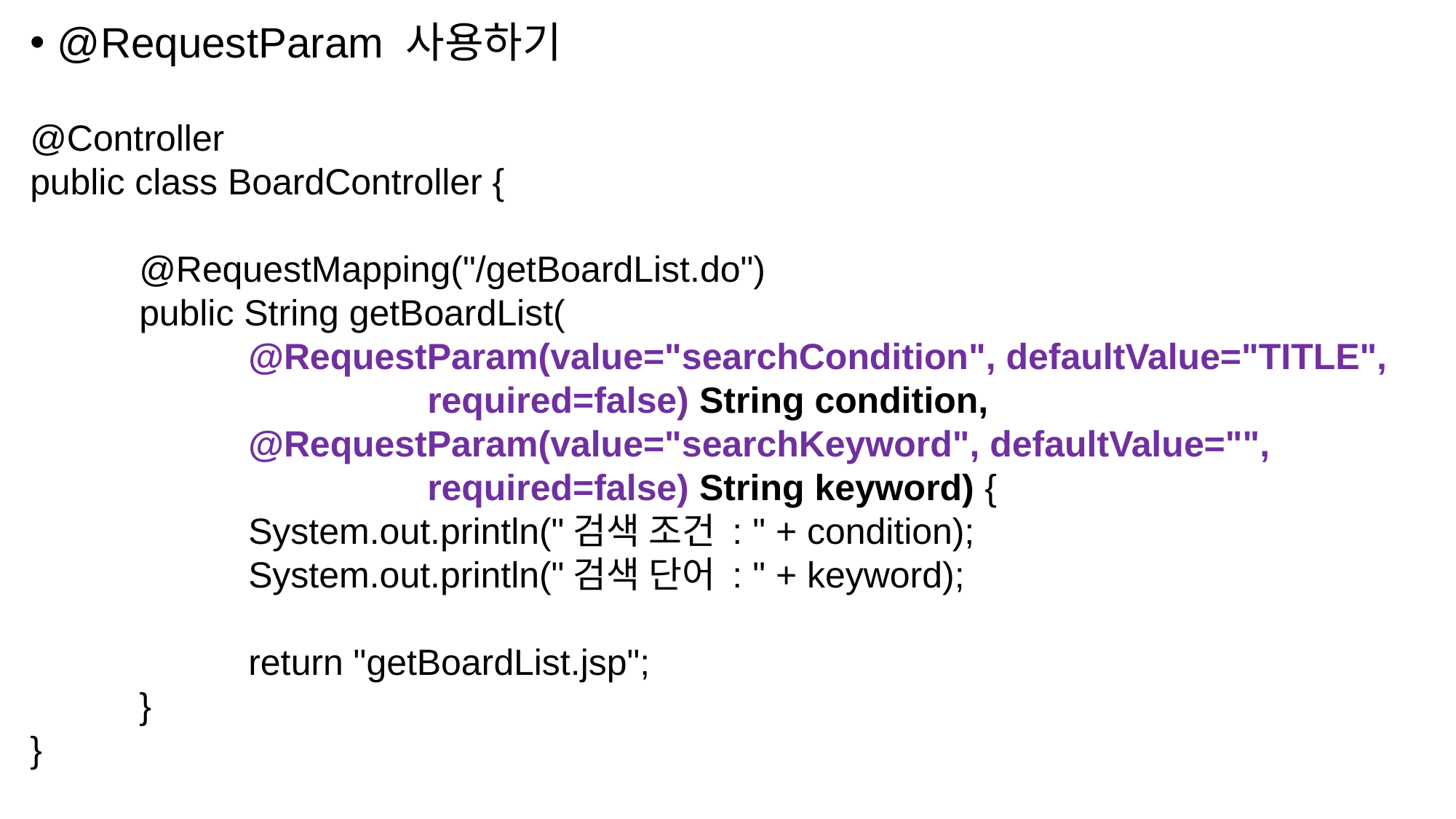

@RequestParam 사용하기
@Controller
public class BoardController {

	@RequestMapping("/getBoardList.do")
    	public String getBoardList(
		@RequestParam(value="searchCondition", defaultValue="TITLE",
                                       required=false) String condition,
		@RequestParam(value="searchKeyword", defaultValue="",
                                       required=false) String keyword) {
        		System.out.println("검색 조건 : " + condition);
        		System.out.println("검색 단어 : " + keyword);

		return "getBoardList.jsp";
    	}
}